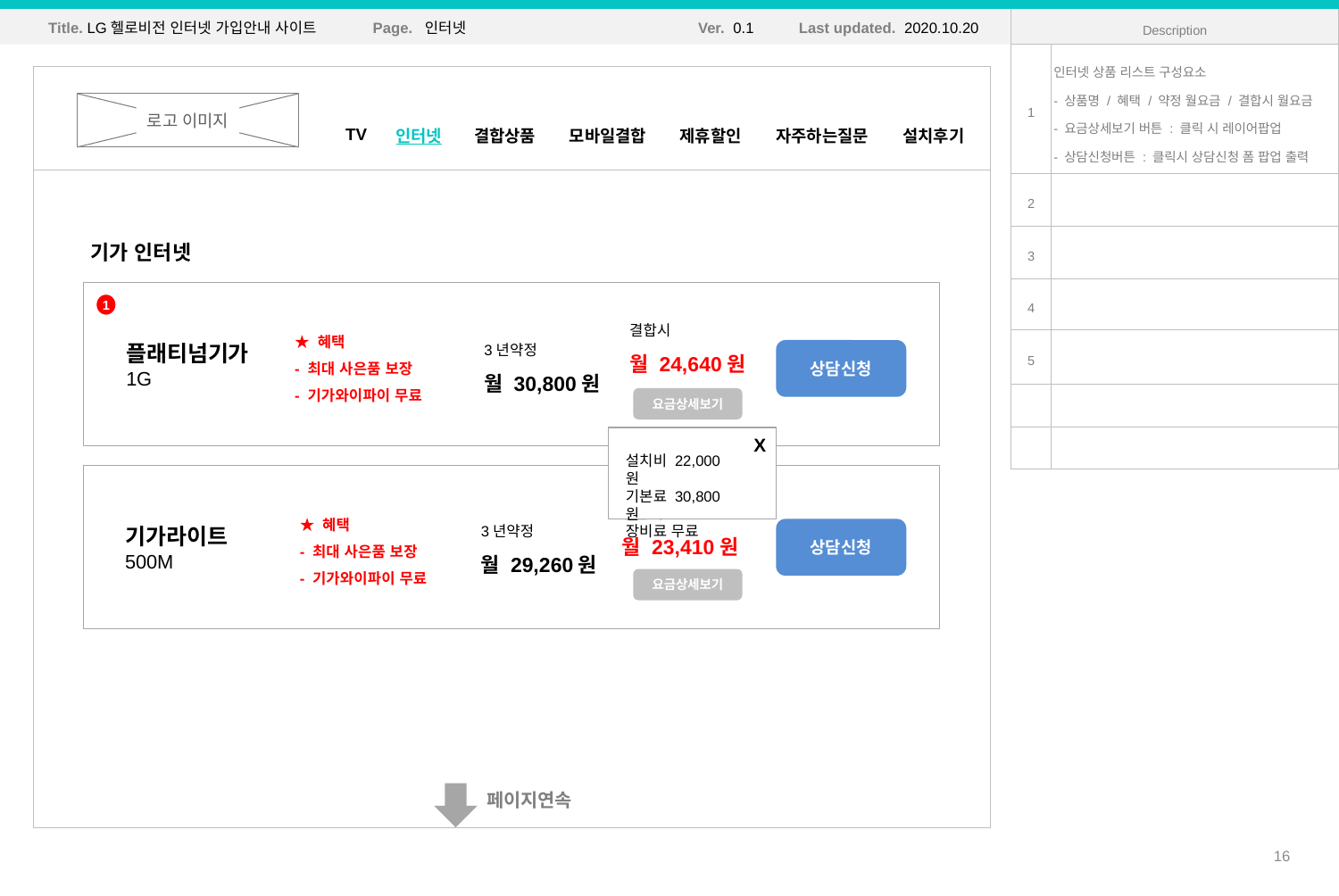

Title. LG헬로비전 인터넷 가입안내 사이트
Page.  인터넷
Ver.  0.1
Last updated.  2020.10.20

| Description |  |
| --- | --- |
| 1 | 인터넷 상품 리스트 구성요소 - 상품명 / 혜택 / 약정 월요금 / 결합시 월요금 - 요금상세보기 버튼 : 클릭 시 레이어팝업 - 상담신청버튼 : 클릭시 상담신청 폼 팝업 출력 |
| 2 |  |
| 3 |  |
| 4 |  |
| 5 |  |
|  |  |
|  |  |

로고 이미지
TV
인터넷
결합상품
모바일결합
제휴할인
자주하는질문
설치후기

기가 인터넷

결합시
월 24,640원
★ 혜택
- 최대 사은품 보장
- 기가와이파이 무료
3년약정
월 30,800원
플래티넘기가
1G
요금상세보기
1
상담신청
X

설치비 22,000원
기본료 30,800원
장비료 무료

결합시
월 23,410원
★ 혜택
- 최대 사은품 보장
- 기가와이파이 무료
3년약정
월 29,260원
기가라이트
500M
상담신청
요금상세보기
페이지연속

16